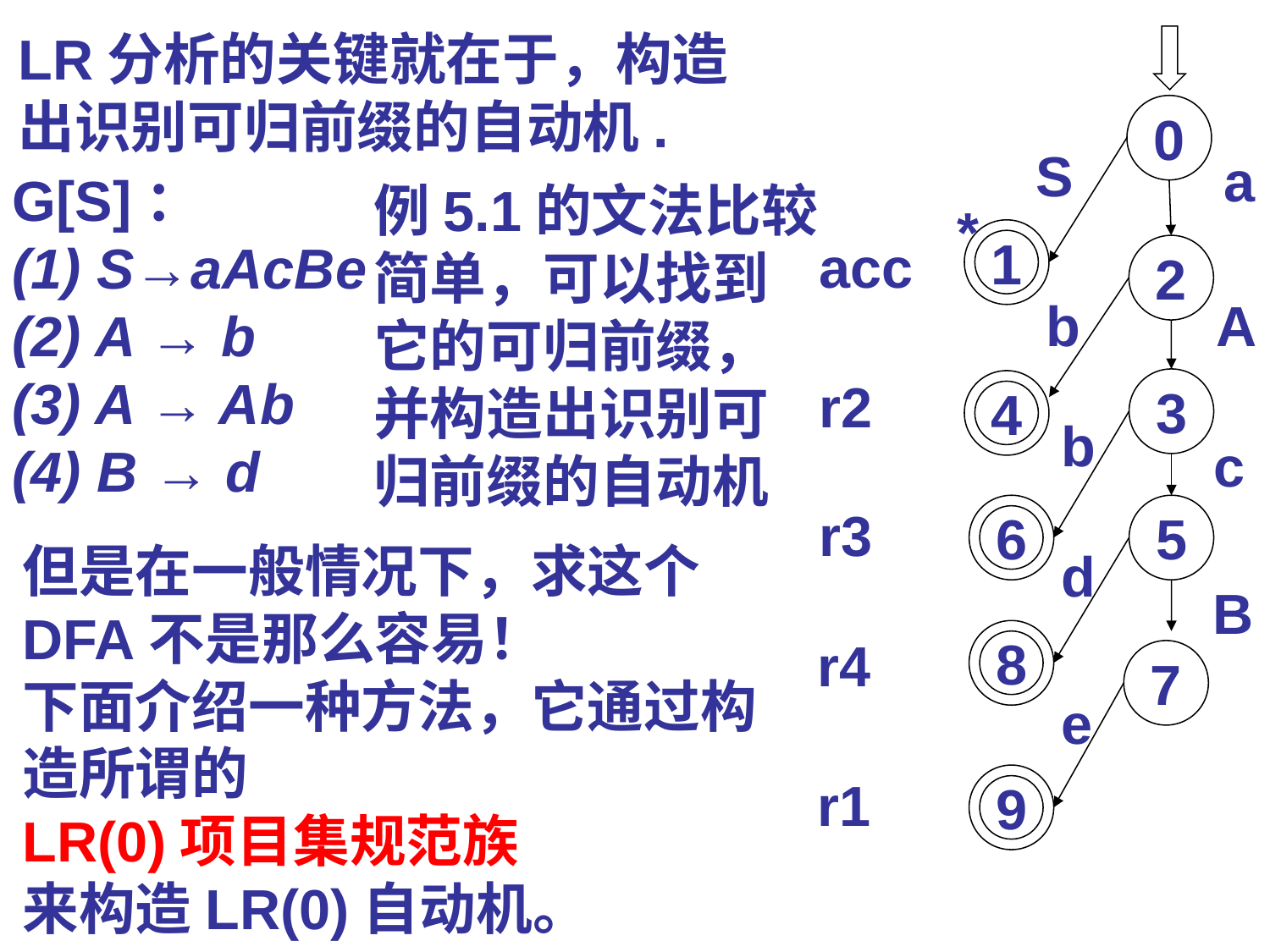

LR分析的关键就在于，构造出识别可归前缀的自动机.

0
S
a
*

1
acc
2
b
A
r2
3

4
b
c
r3

6
5
d
B

8
r4
7
e
r1

9
G[S]：
(1) S→aAcBe
(2) A → b
(3) A → Ab
(4) B → d
例5.1的文法比较简单，可以找到它的可归前缀，并构造出识别可归前缀的自动机
但是在一般情况下，求这个DFA不是那么容易！
下面介绍一种方法，它通过构造所谓的
LR(0)项目集规范族
来构造LR(0)自动机。